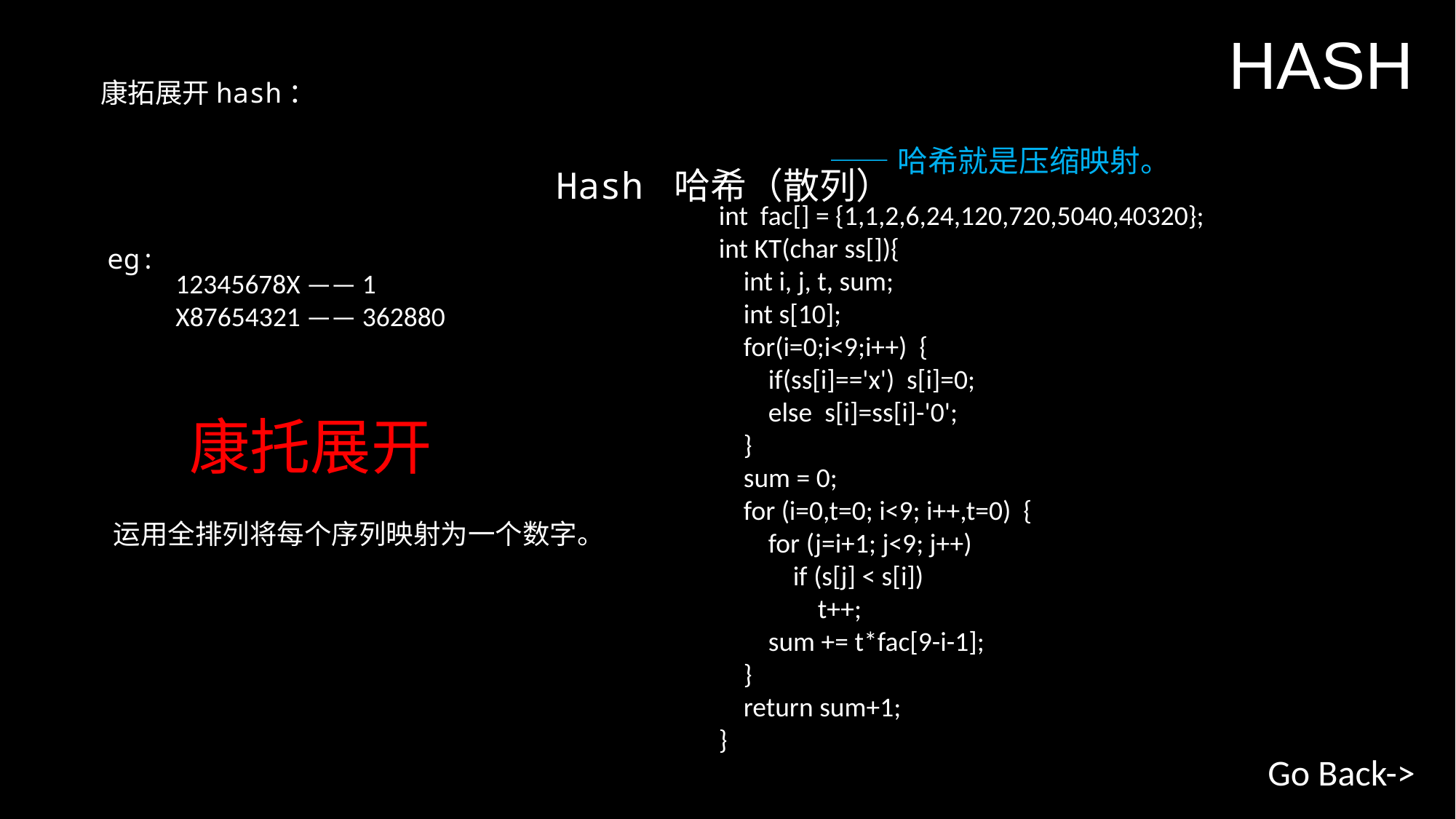

HASH
康拓展开hash：
Hash 哈希（散列）
——哈希就是压缩映射。
int  fac[] = {1,1,2,6,24,120,720,5040,40320};
int KT(char ss[]){
    int i, j, t, sum;
    int s[10];
    for(i=0;i<9;i++)  {
        if(ss[i]=='x')  s[i]=0;
        else  s[i]=ss[i]-'0';
    }
    sum = 0;
    for (i=0,t=0; i<9; i++,t=0)  {
        for (j=i+1; j<9; j++)
            if (s[j] < s[i])
                t++;
        sum += t*fac[9-i-1];
    }
    return sum+1;
}

eg:

12345678X —— 1
X87654321 —— 362880

康托展开
运用全排列将每个序列映射为一个数字。
Go Back->